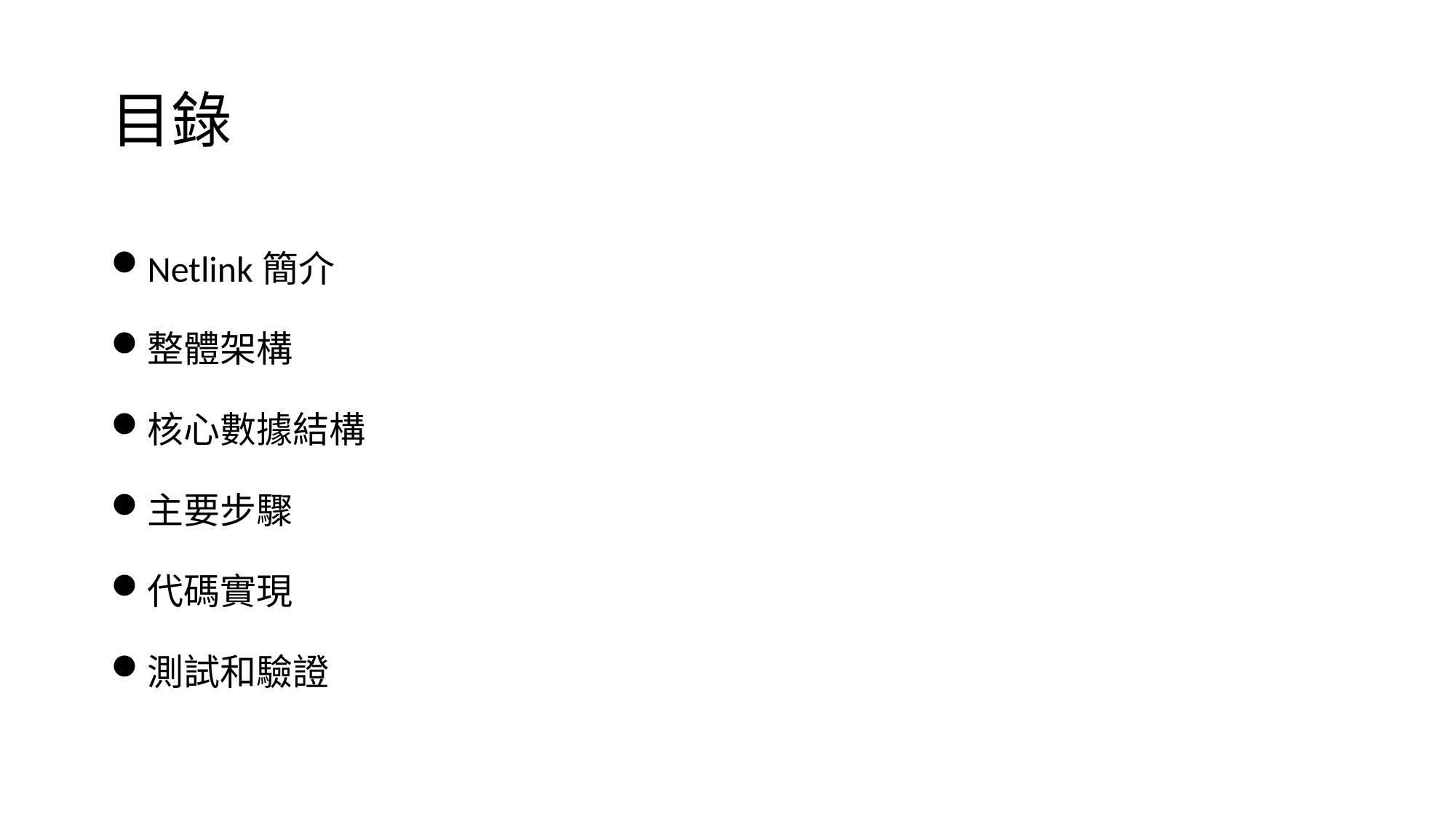

# 目錄
Netlink簡介
整體架構
核心數據結構
主要步驟
代碼實現
測試和驗證